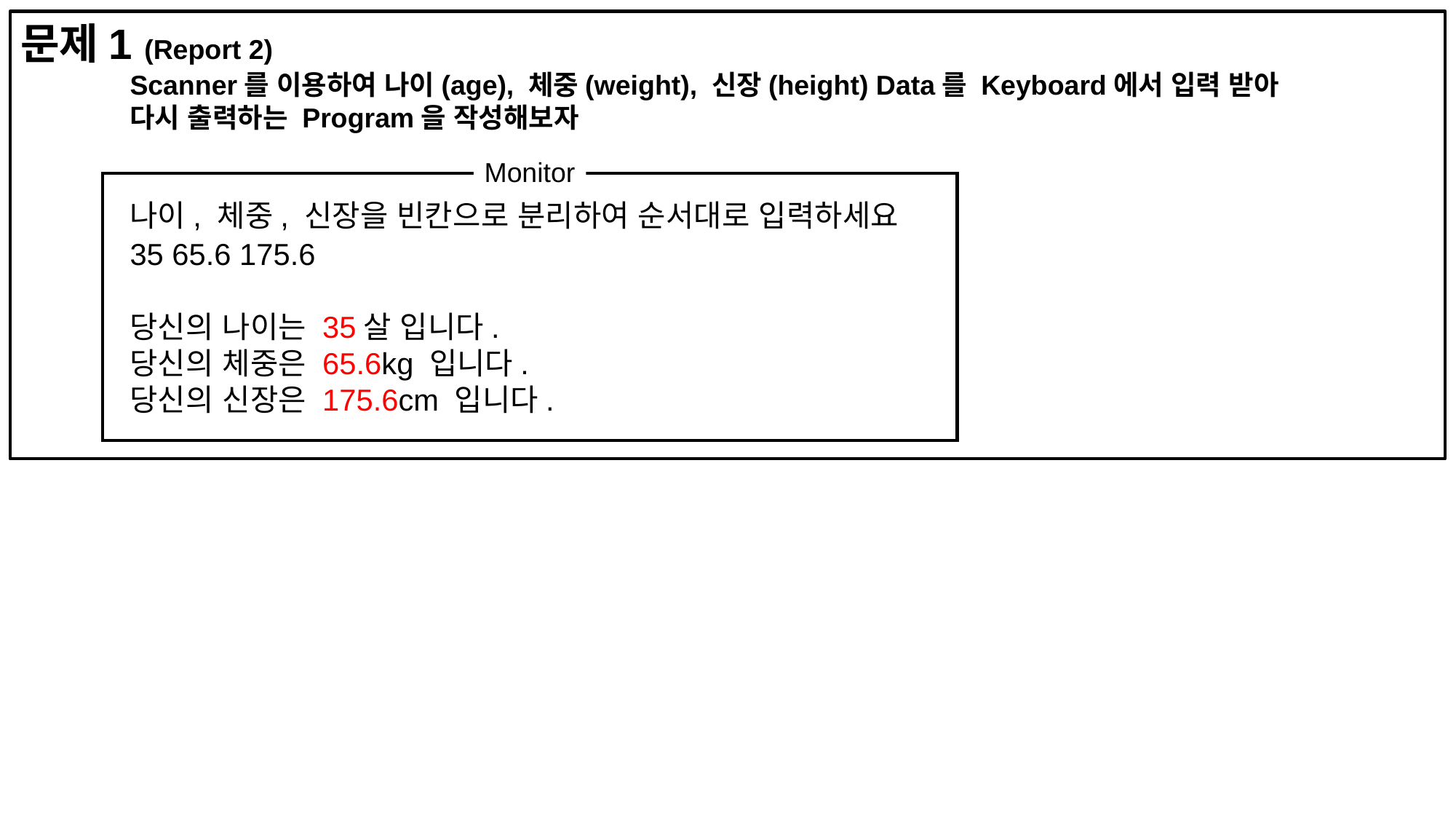

문제1 (Report 2)
	Scanner를 이용하여 나이(age), 체중(weight), 신장(height) Data를 Keyboard에서 입력 받아
	다시 출력하는 Program을 작성해보자

	나이, 체중, 신장을 빈칸으로 분리하여 순서대로 입력하세요
	35 65.6 175.6

	당신의 나이는 35살 입니다.
	당신의 체중은 65.6kg 입니다.
	당신의 신장은 175.6cm 입니다.

Monitor